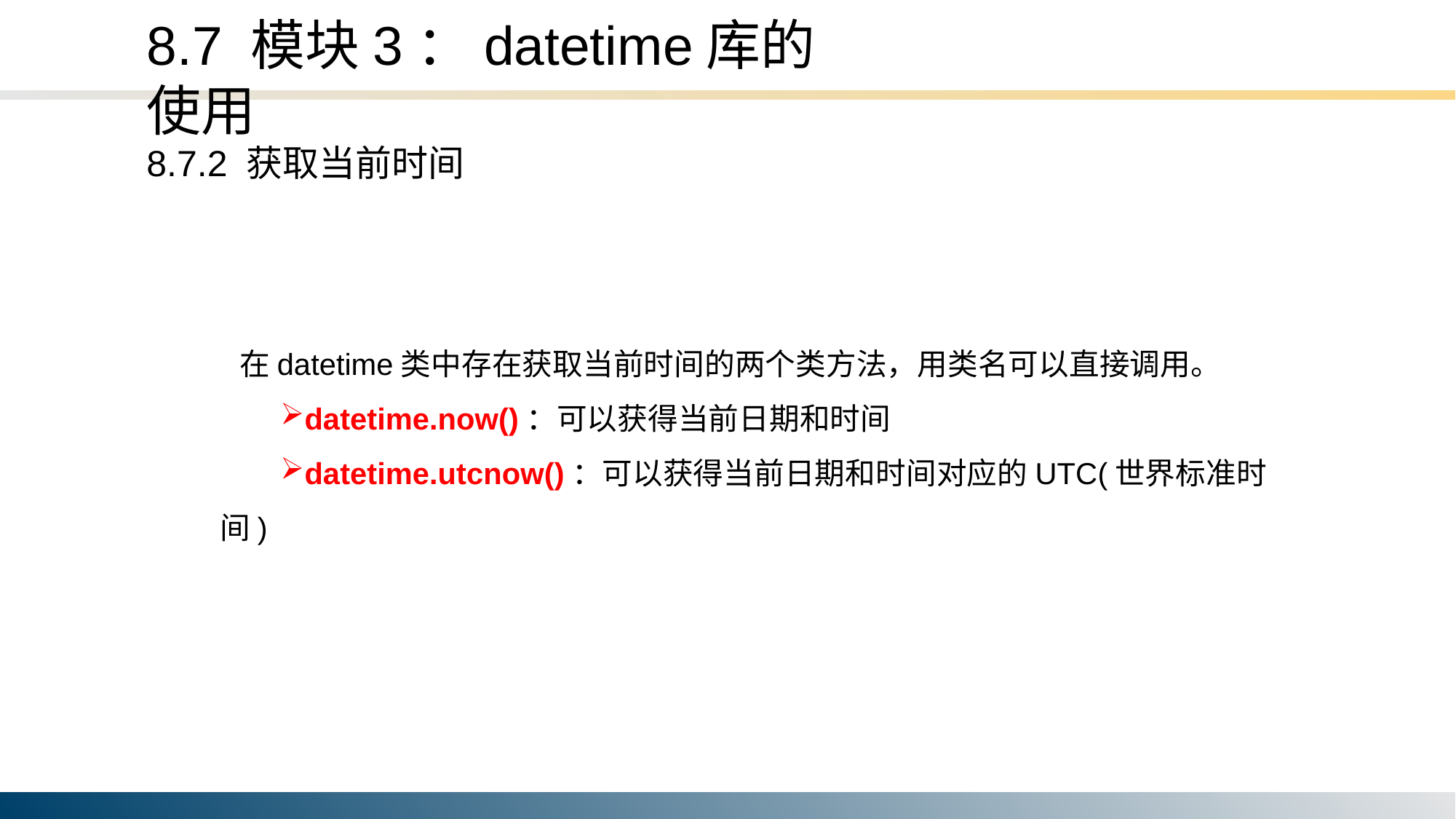

8.7 模块3：datetime库的使用
8.7.2 获取当前时间
在datetime类中存在获取当前时间的两个类方法，用类名可以直接调用。
datetime.now()：可以获得当前日期和时间
datetime.utcnow()：可以获得当前日期和时间对应的UTC(世界标准时间)